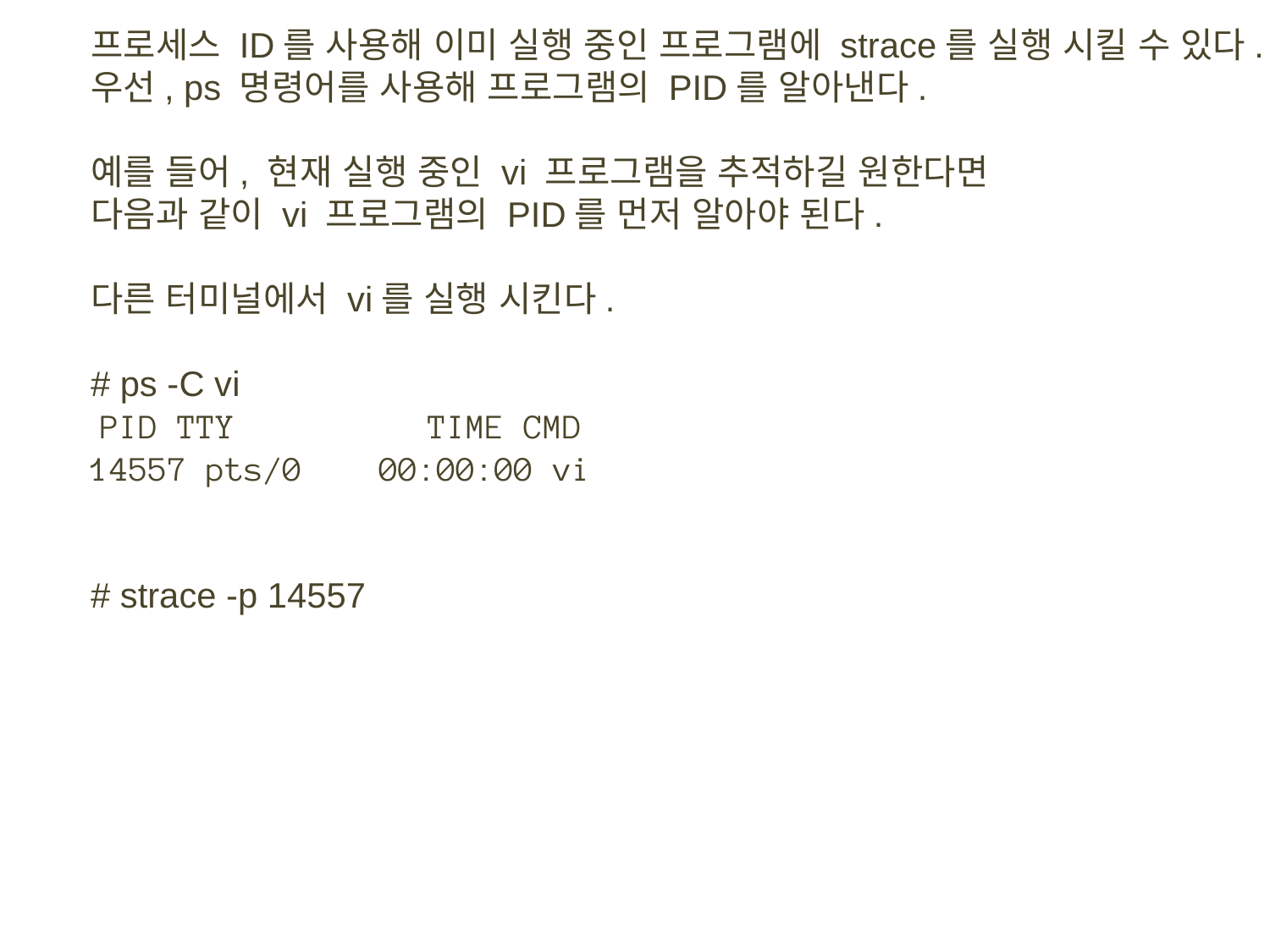

프로세스 ID를 사용해 이미 실행 중인 프로그램에 strace를 실행 시킬 수 있다.
우선, ps 명령어를 사용해 프로그램의 PID를 알아낸다.

예를 들어, 현재 실행 중인 vi 프로그램을 추적하길 원한다면
다음과 같이 vi 프로그램의 PID를 먼저 알아야 된다.

다른 터미널에서 vi를 실행 시킨다.

# ps -C vi
 PID TTY          TIME CMD
14557 pts/0    00:00:00 vi

# strace -p 14557